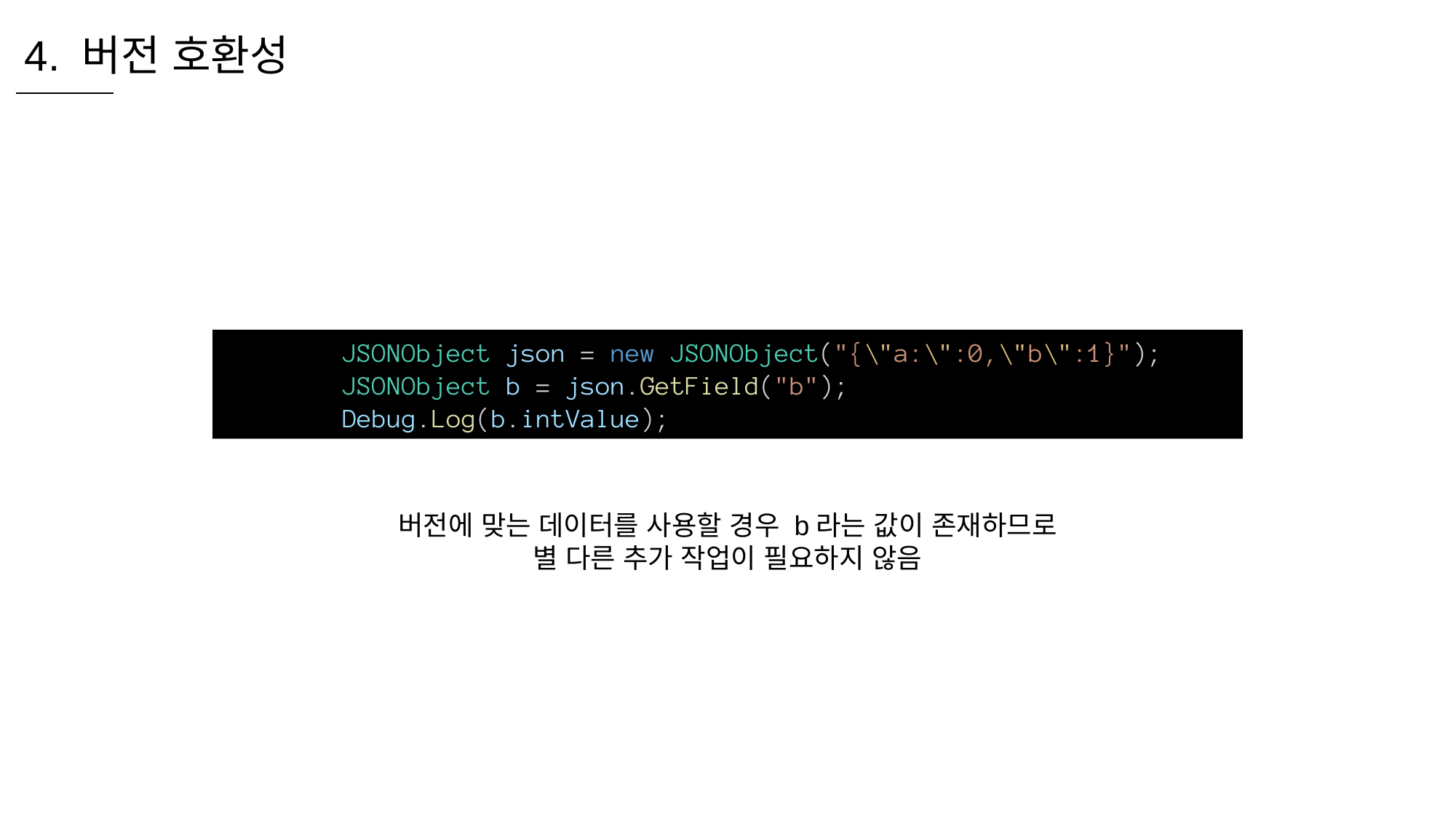

4. 버전 호환성
        JSONObject json = new JSONObject("{\"a:\":0,\"b\":1}");
        JSONObject b = json.GetField("b");
        Debug.Log(b.intValue);
버전에 맞는 데이터를 사용할 경우 b라는 값이 존재하므로
별 다른 추가 작업이 필요하지 않음